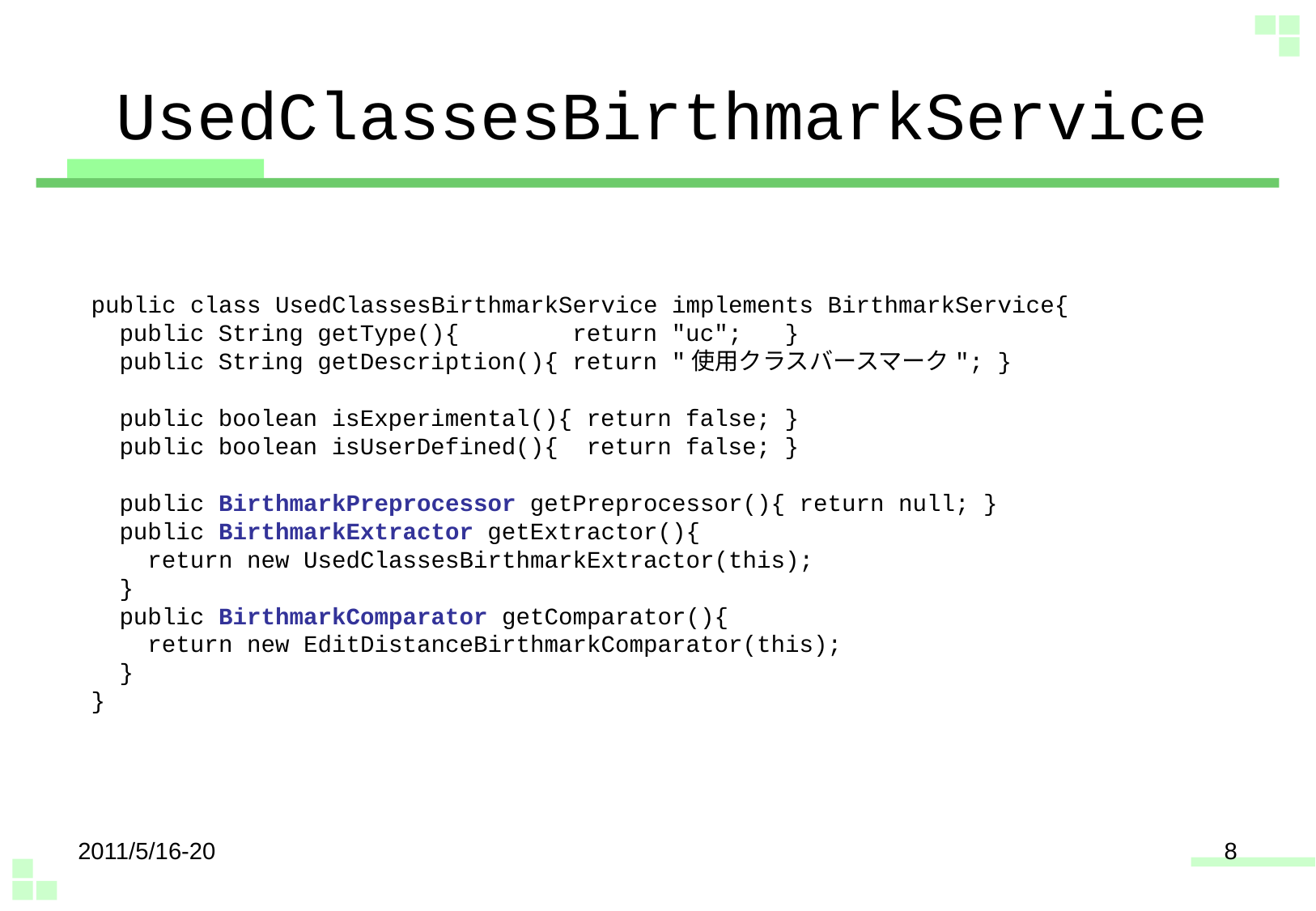

# UsedClassesBirthmarkService
public class UsedClassesBirthmarkService implements BirthmarkService{
  public String getType(){        return "uc";   }
  public String getDescription(){ return "使用クラスバースマーク"; }

  public boolean isExperimental(){ return false; }
  public boolean isUserDefined(){  return false; }

  public BirthmarkPreprocessor getPreprocessor(){ return null; }
  public BirthmarkExtractor getExtractor(){
    return new UsedClassesBirthmarkExtractor(this);
  }
  public BirthmarkComparator getComparator(){
    return new EditDistanceBirthmarkComparator(this);
  }
}
2011/5/16-20
8